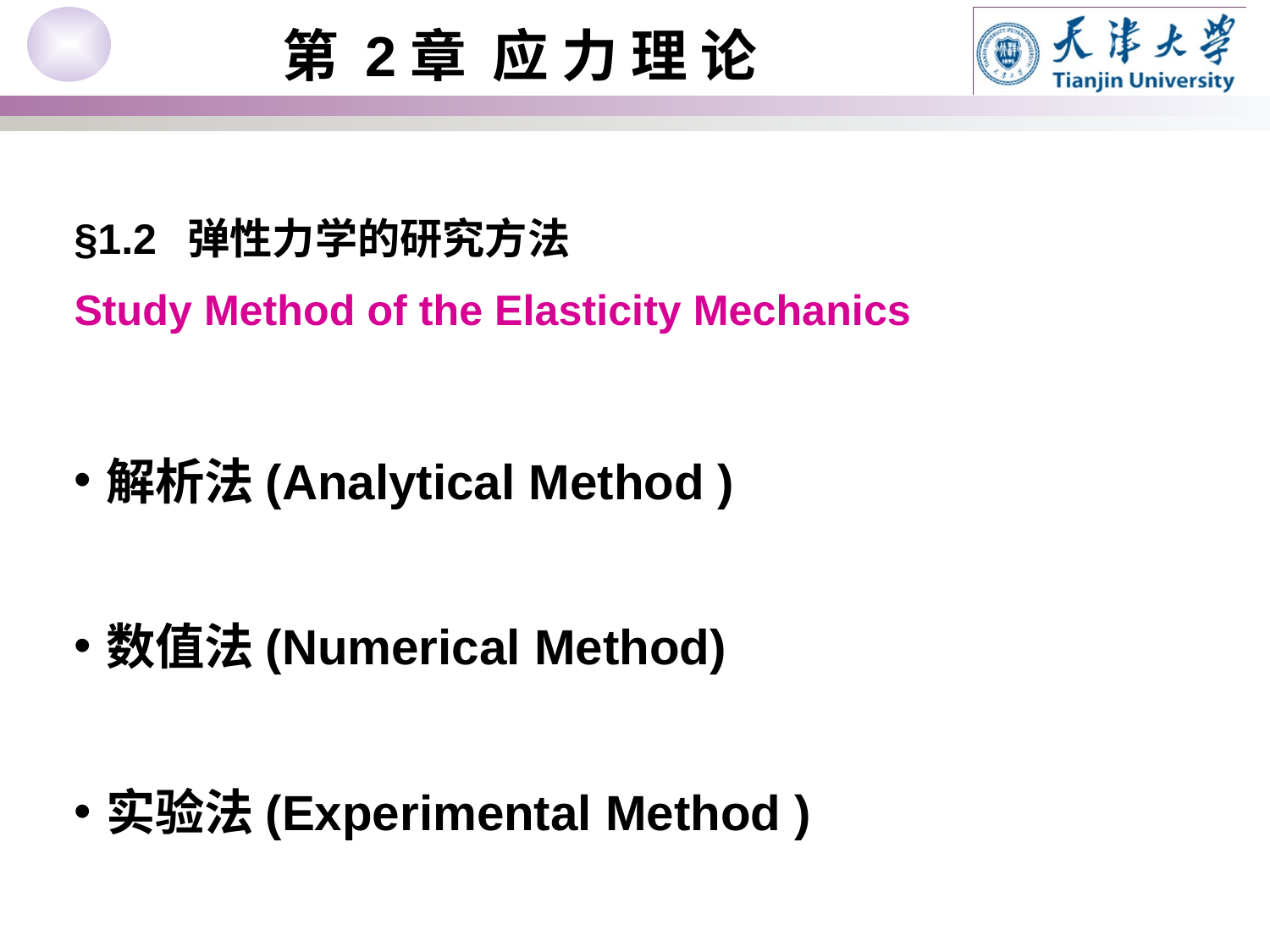

§1.2  弹性力学的研究方法
Study Method of the Elasticity Mechanics
解析法(Analytical Method )
数值法(Numerical Method)
实验法(Experimental Method )